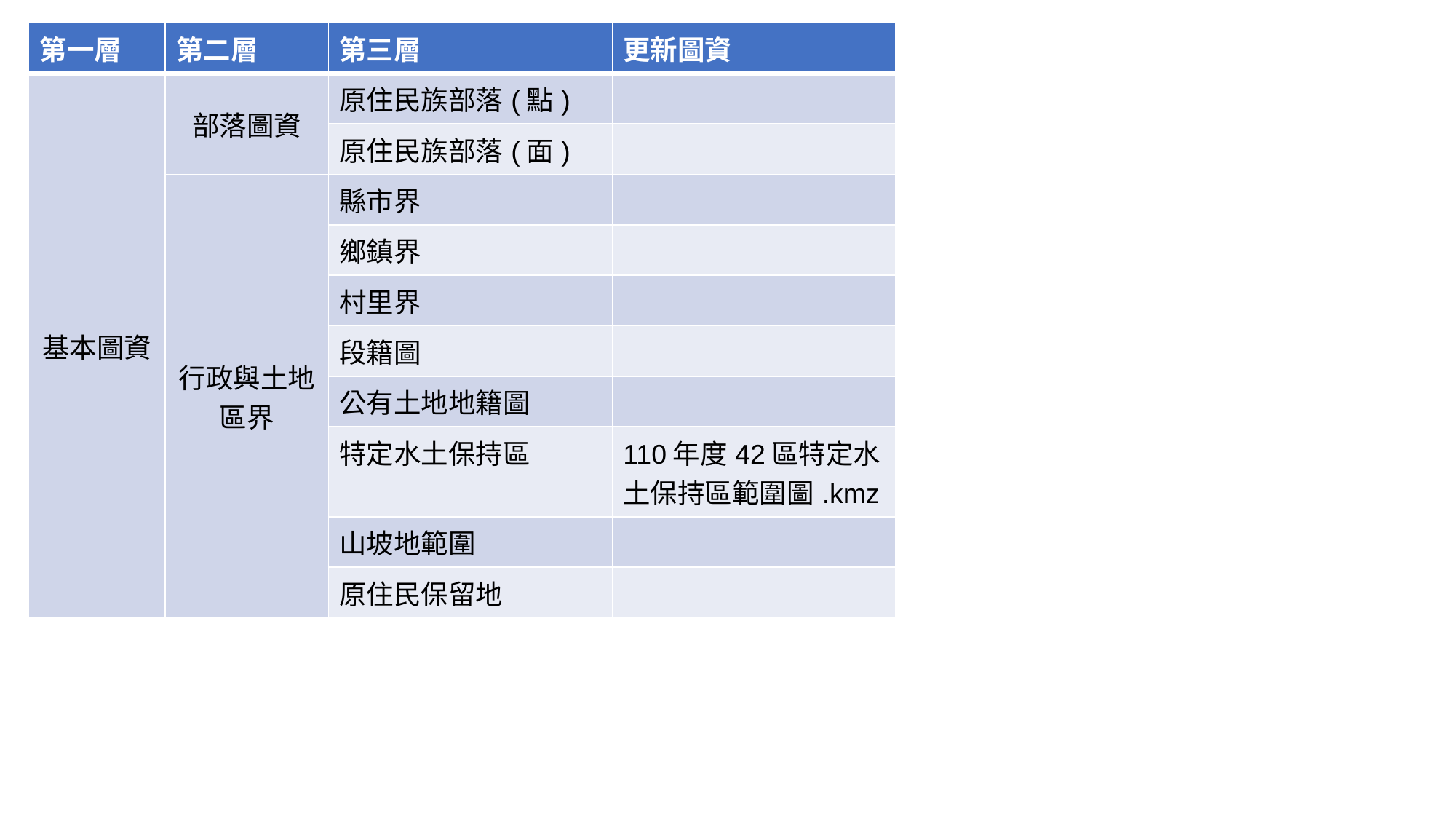

| 第一層 | 第二層 | 第三層 | 更新圖資 |
| --- | --- | --- | --- |
| 基本圖資 | 部落圖資 | 原住民族部落(點) |  |
|  |  | 原住民族部落(面) |  |
| 基本圖資 | 行政與土地區界 | 縣市界 |  |
|  |  | 鄉鎮界 |  |
|  |  | 村里界 |  |
|  |  | 段籍圖 |  |
|  |  | 公有土地地籍圖 |  |
|  |  | 特定水土保持區 | 110年度42區特定水土保持區範圍圖.kmz |
|  |  | 山坡地範圍 |  |
|  |  | 原住民保留地 |  |